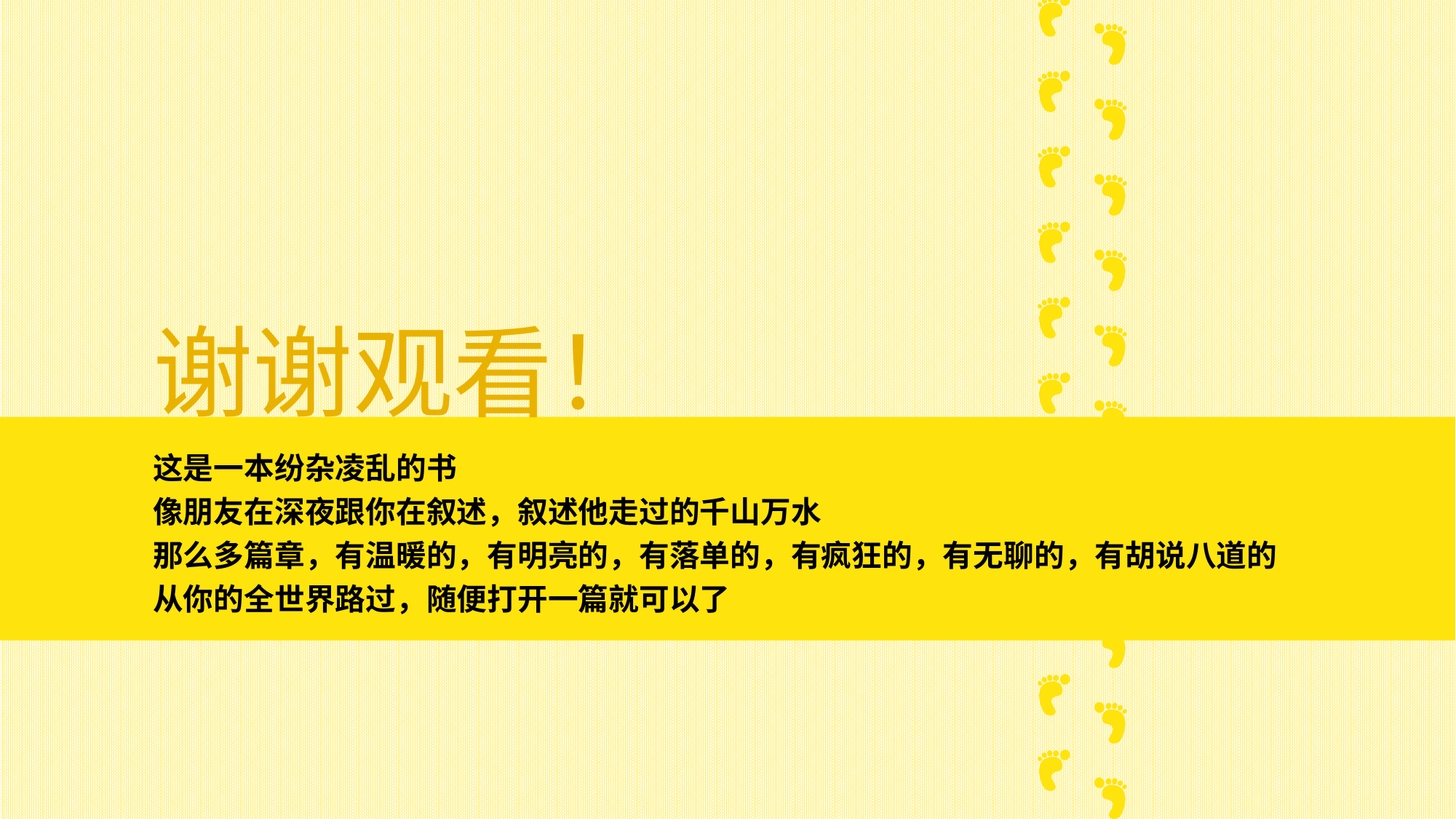

谢谢观看！

这是一本纷杂凌乱的书
像朋友在深夜跟你在叙述，叙述他走过的千山万水
那么多篇章，有温暖的，有明亮的，有落单的，有疯狂的，有无聊的，有胡说八道的
从你的全世界路过，随便打开一篇就可以了